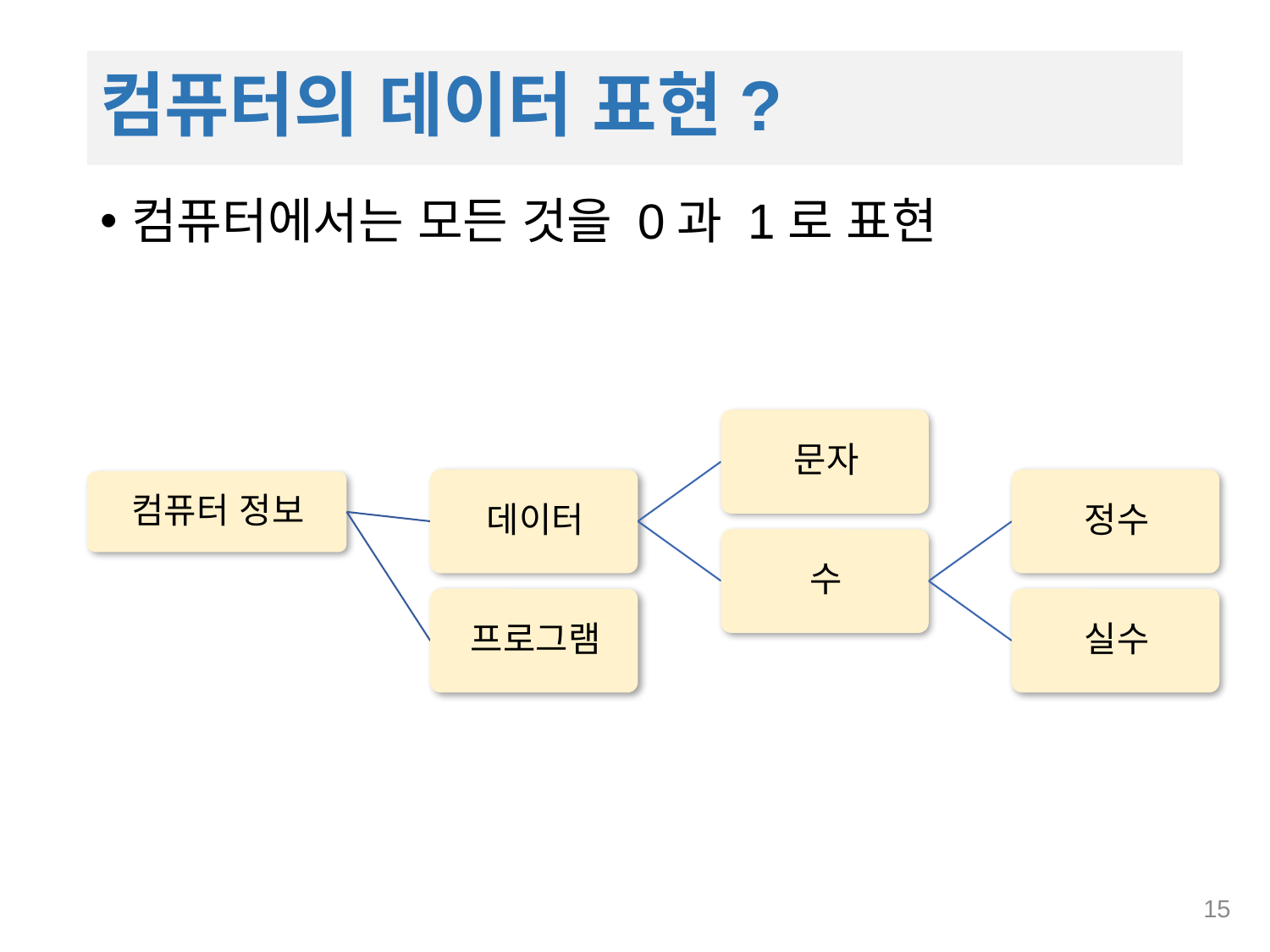

# 컴퓨터의 데이터 표현?
컴퓨터에서는 모든 것을 0과 1로 표현
컴퓨터 정보

데이터

문자

수

정수

실수

프로그램
15